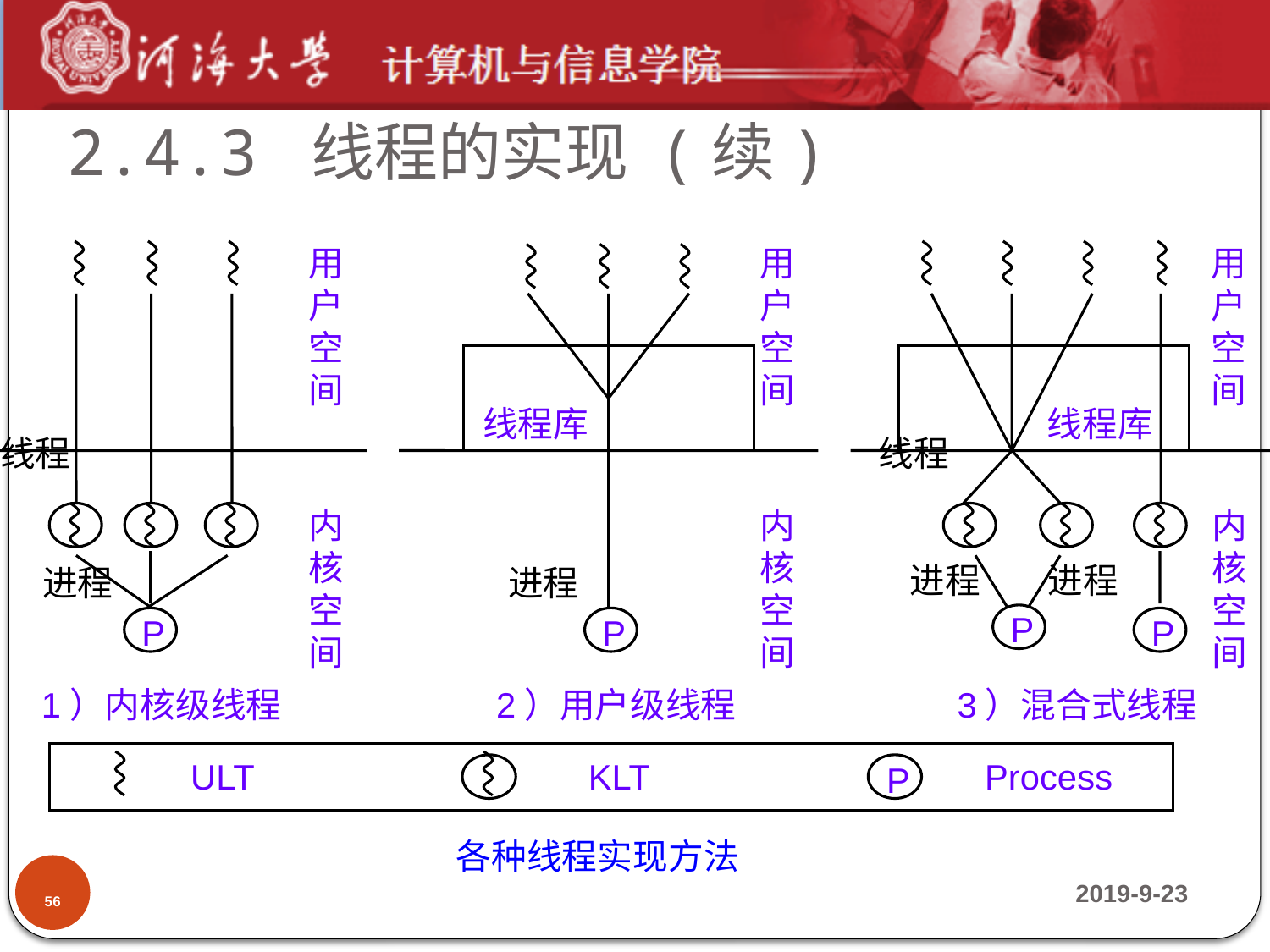

56
2.4.3 线程的实现 (续)

用户空间
用户空间

用户空间

线程库
线程库

内核空间
内核空间

内核空间

P

P

P

P
1）内核级线程
2）用户级线程
3）混合式线程

ULT
KLT

P
Process
各种线程实现方法
线程
线程
进程
进程
进程
进程
2019-9-23